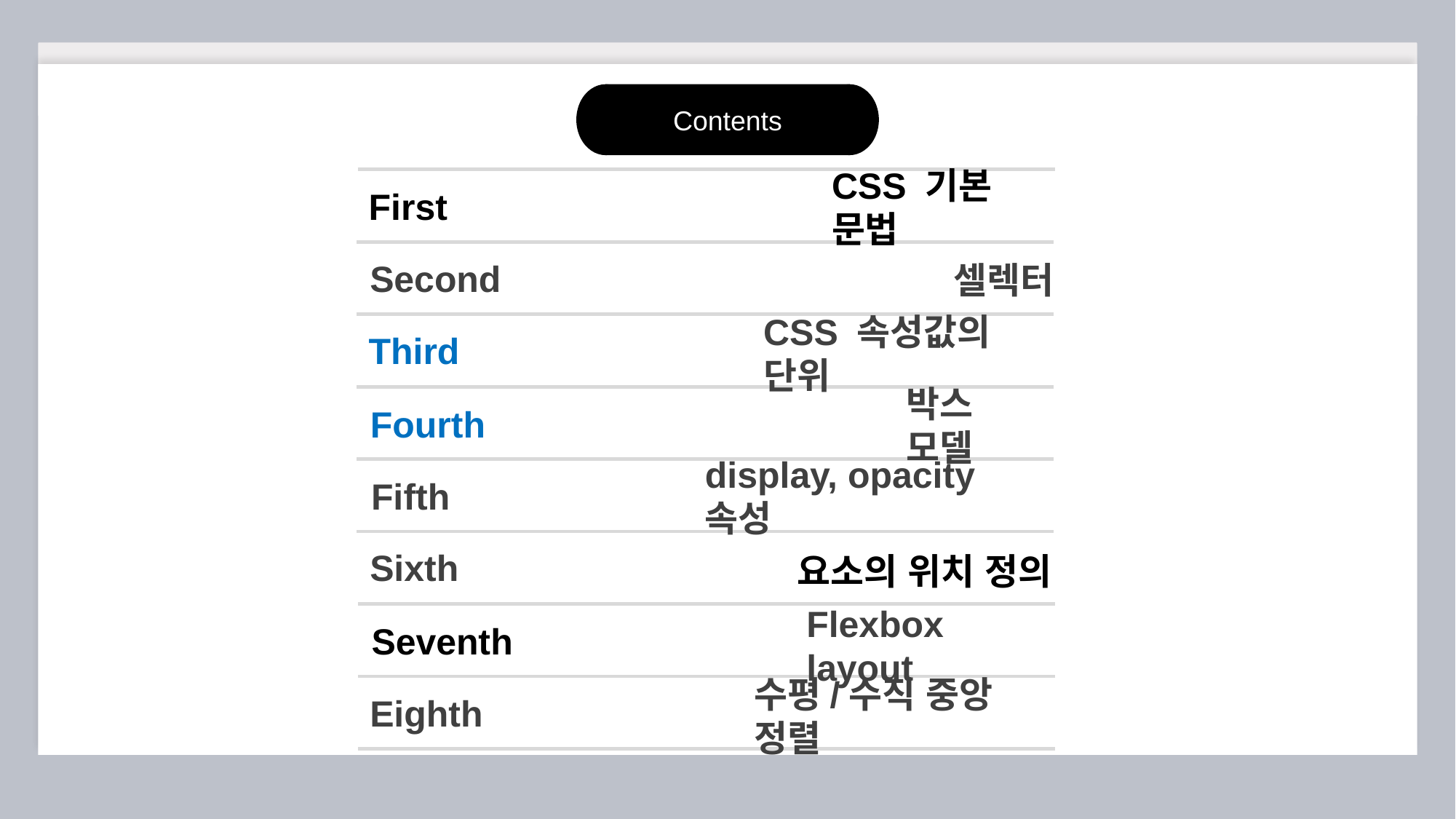

Contents

First
CSS 기본 문법
Second
셀렉터
Third
CSS 속성값의 단위
Fourth
박스 모델
display, opacity 속성
Fifth
Sixth
요소의 위치 정의
Seventh
Flexbox layout
Eighth
수평/수직 중앙 정렬